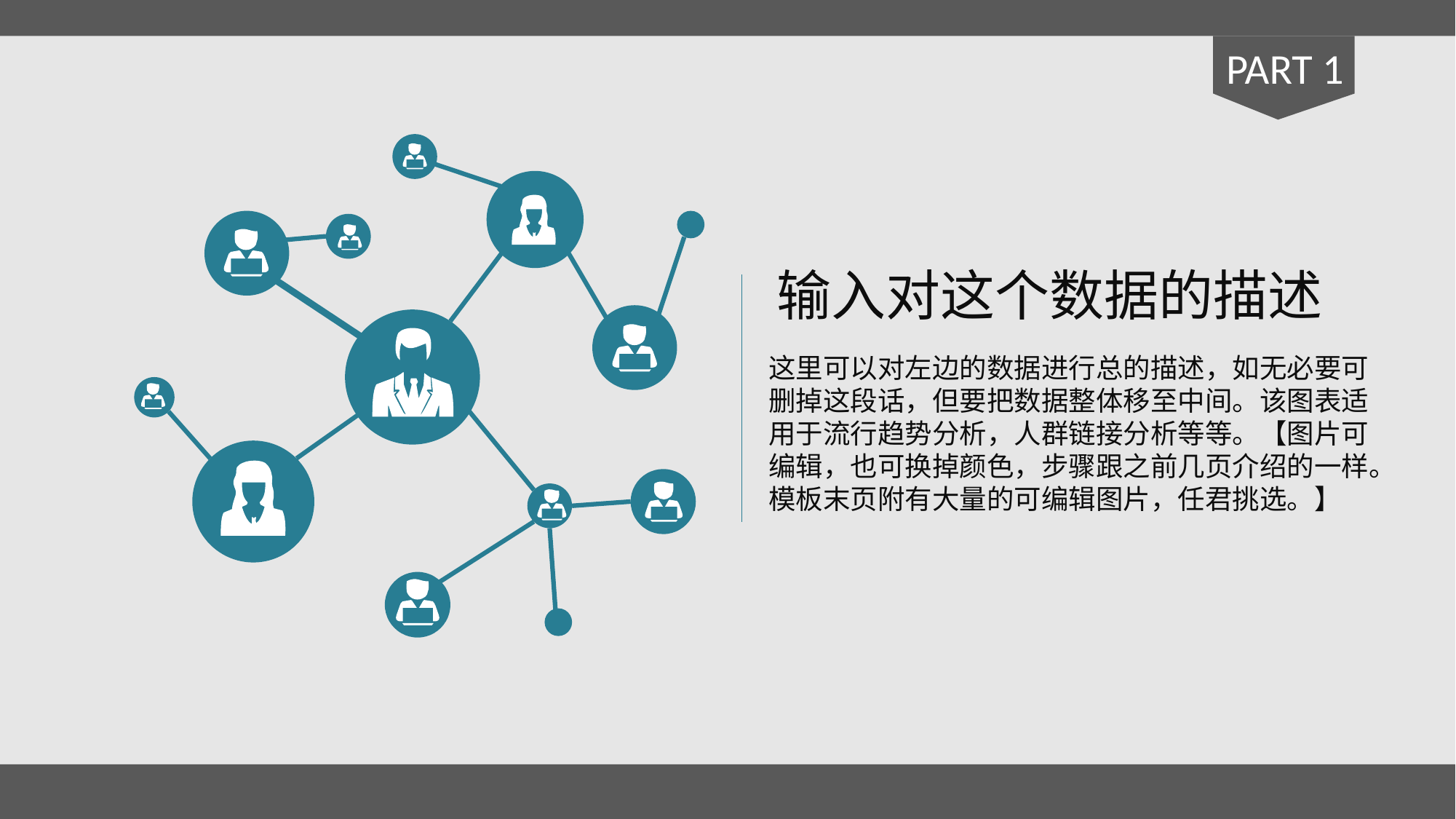

PART 1

输入对这个数据的描述

这里可以对左边的数据进行总的描述，如无必要可删掉这段话，但要把数据整体移至中间。该图表适用于流行趋势分析，人群链接分析等等。【图片可编辑，也可换掉颜色，步骤跟之前几页介绍的一样。模板末页附有大量的可编辑图片，任君挑选。】